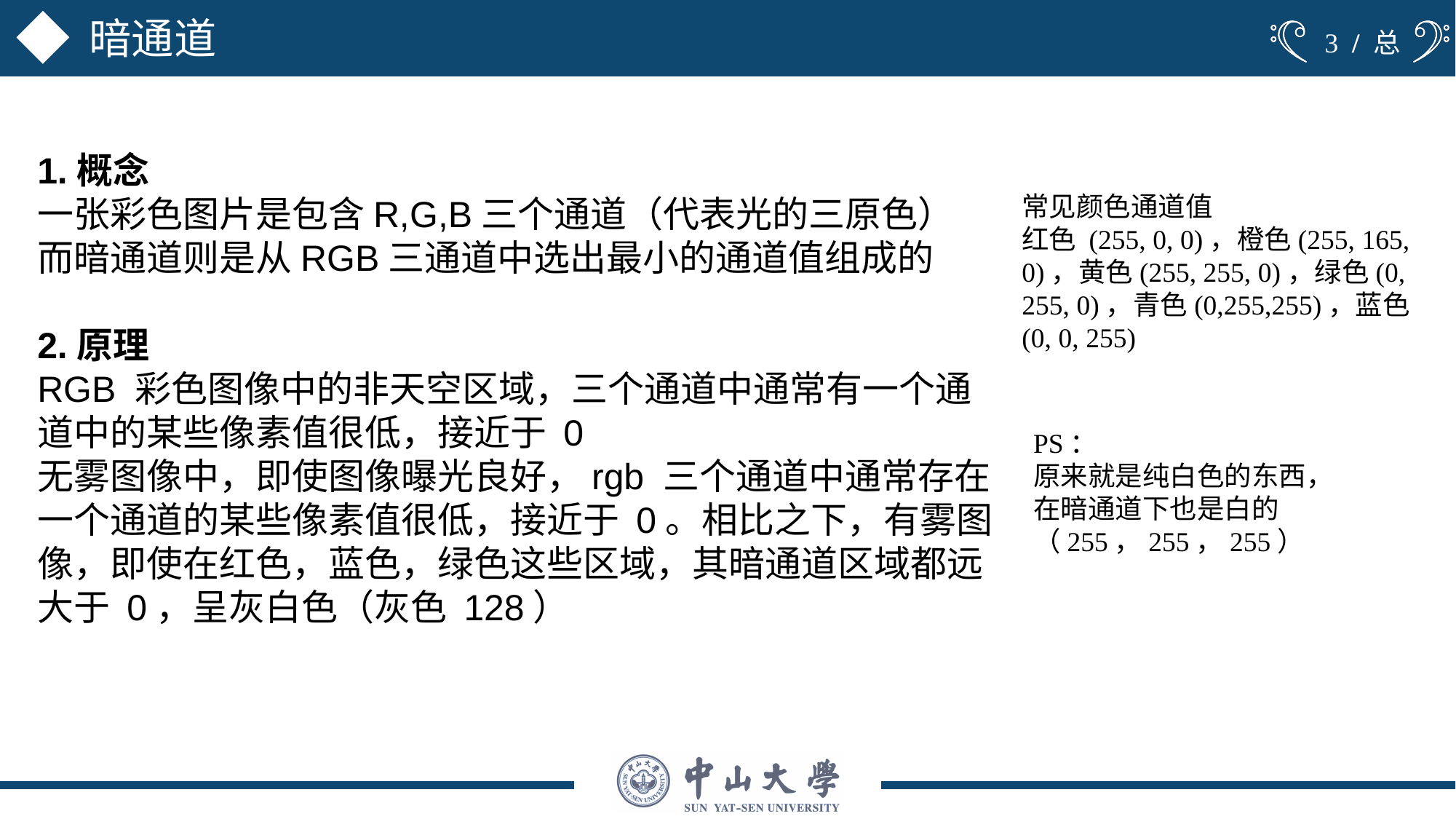

暗通道
3  / 总
1.概念
一张彩色图片是包含R,G,B三个通道（代表光的三原色）
而暗通道则是从RGB三通道中选出最小的通道值组成的

2.原理
RGB 彩色图像中的非天空区域，三个通道中通常有一个通道中的某些像素值很低，接近于 0
无雾图像中，即使图像曝光良好，rgb 三个通道中通常存在一个通道的某些像素值很低，接近于 0。相比之下，有雾图像，即使在红色，蓝色，绿色这些区域，其暗通道区域都远大于 0，呈灰白色（灰色 128）

常见颜色通道值
红色 (255, 0, 0)，橙色(255, 165, 0)，黄色(255, 255, 0)，绿色(0, 255, 0)，青色(0,255,255)，蓝色(0, 0, 255)
PS：
原来就是纯白色的东西，在暗通道下也是白的
（255，255，255）